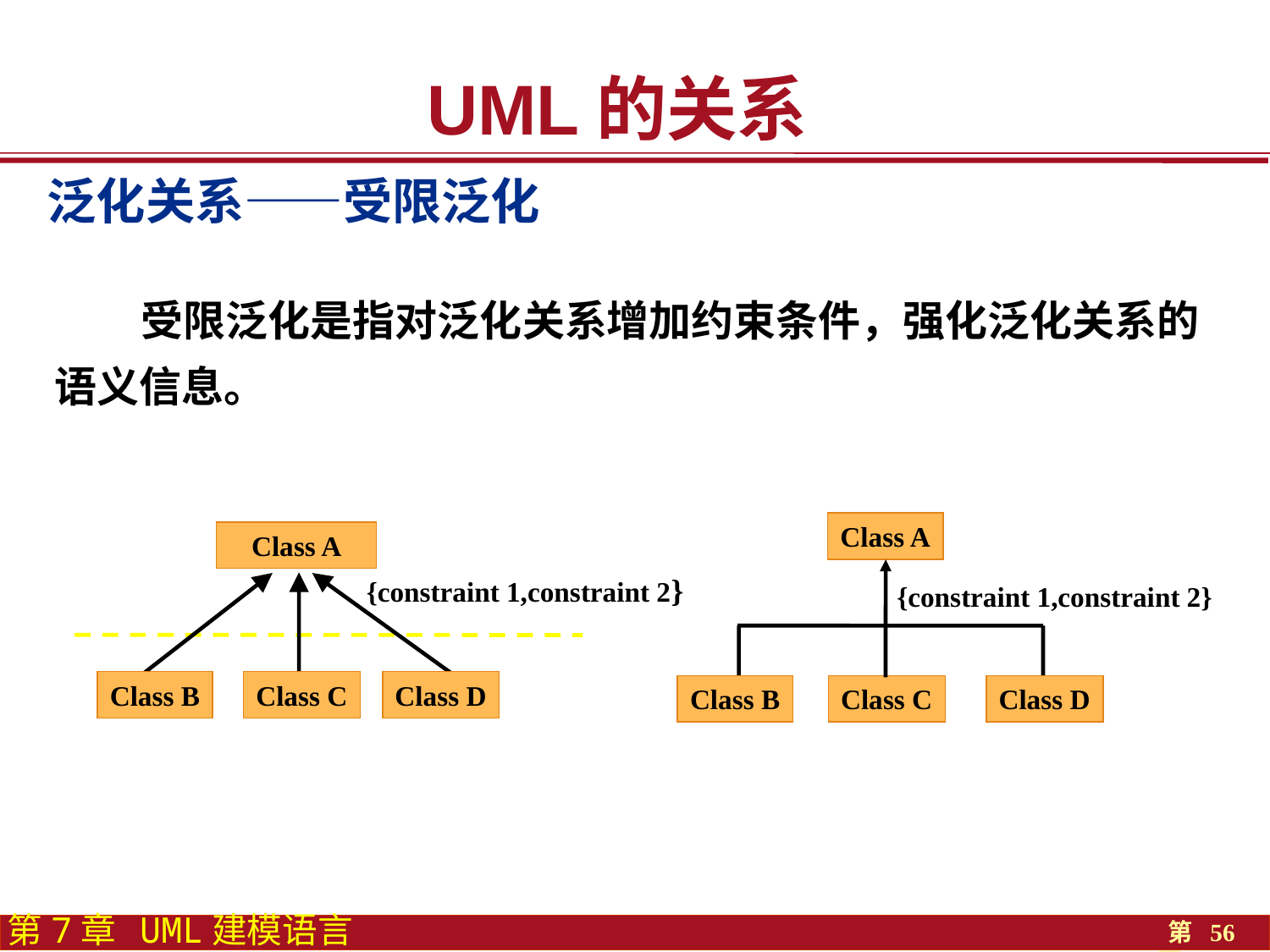

UML的关系
泛化关系——受限泛化
        受限泛化是指对泛化关系增加约束条件，强化泛化关系的语义信息。
Class A
Class A

{constraint 1,constraint 2}

{constraint 1,constraint 2}

Class B
Class C
Class D
Class B
Class C
Class D